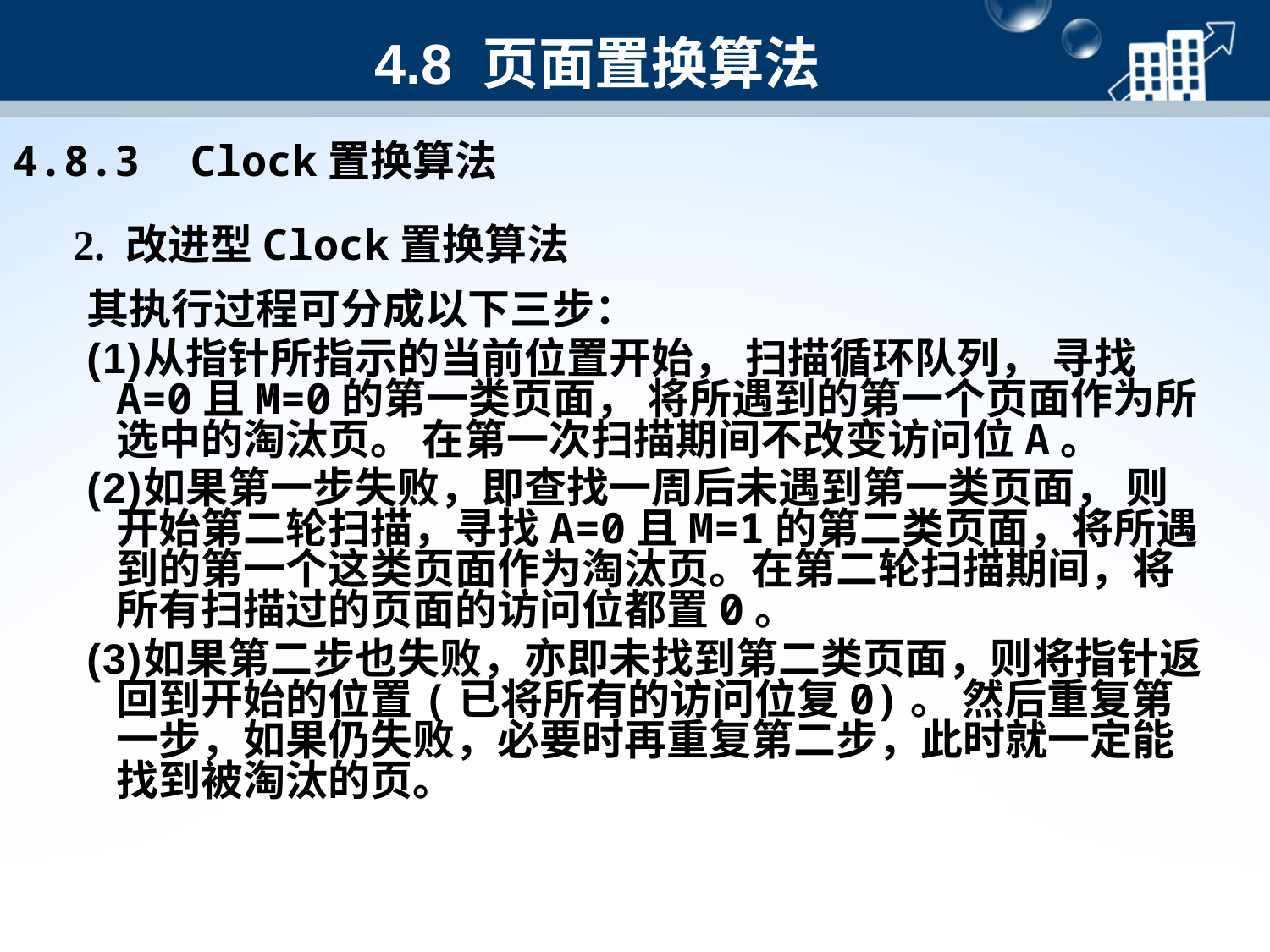

4.8 页面置换算法
4.8.3  Clock置换算法
2. 改进型Clock置换算法
其执行过程可分成以下三步：
从指针所指示的当前位置开始， 扫描循环队列， 寻找A=0且M=0的第一类页面， 将所遇到的第一个页面作为所选中的淘汰页。 在第一次扫描期间不改变访问位A。
如果第一步失败，即查找一周后未遇到第一类页面， 则开始第二轮扫描，寻找A=0且M=1的第二类页面，将所遇到的第一个这类页面作为淘汰页。在第二轮扫描期间，将所有扫描过的页面的访问位都置0。
如果第二步也失败，亦即未找到第二类页面，则将指针返回到开始的位置(已将所有的访问位复0)。 然后重复第一步，如果仍失败，必要时再重复第二步，此时就一定能找到被淘汰的页。